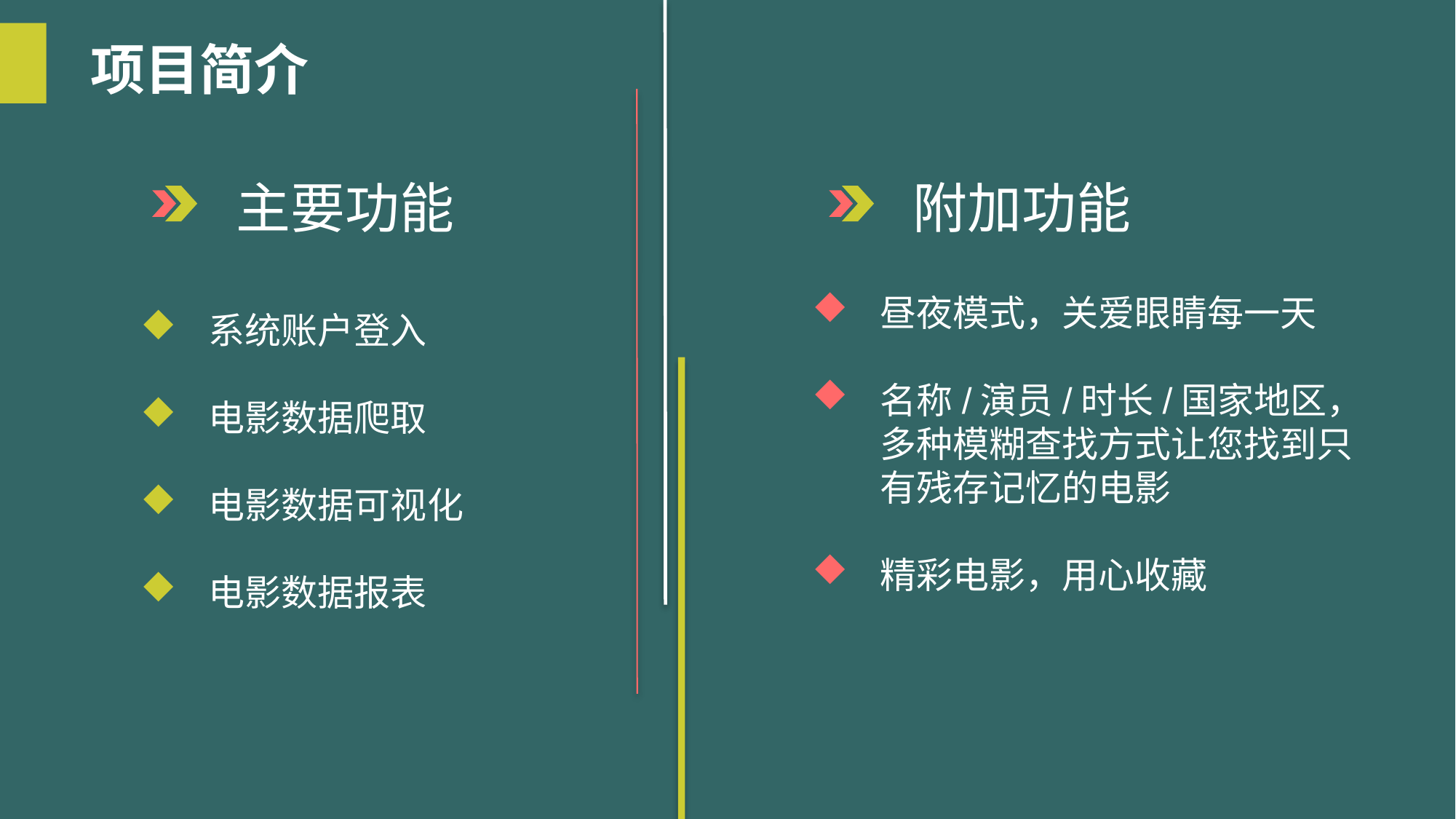

主要功能

附加功能

  项目简介

系统账户登入
电影数据爬取
电影数据可视化
电影数据报表
昼夜模式，关爱眼睛每一天

名称/演员/时长/国家地区，多种模糊查找方式让您找到只有残存记忆的电影

精彩电影，用心收藏